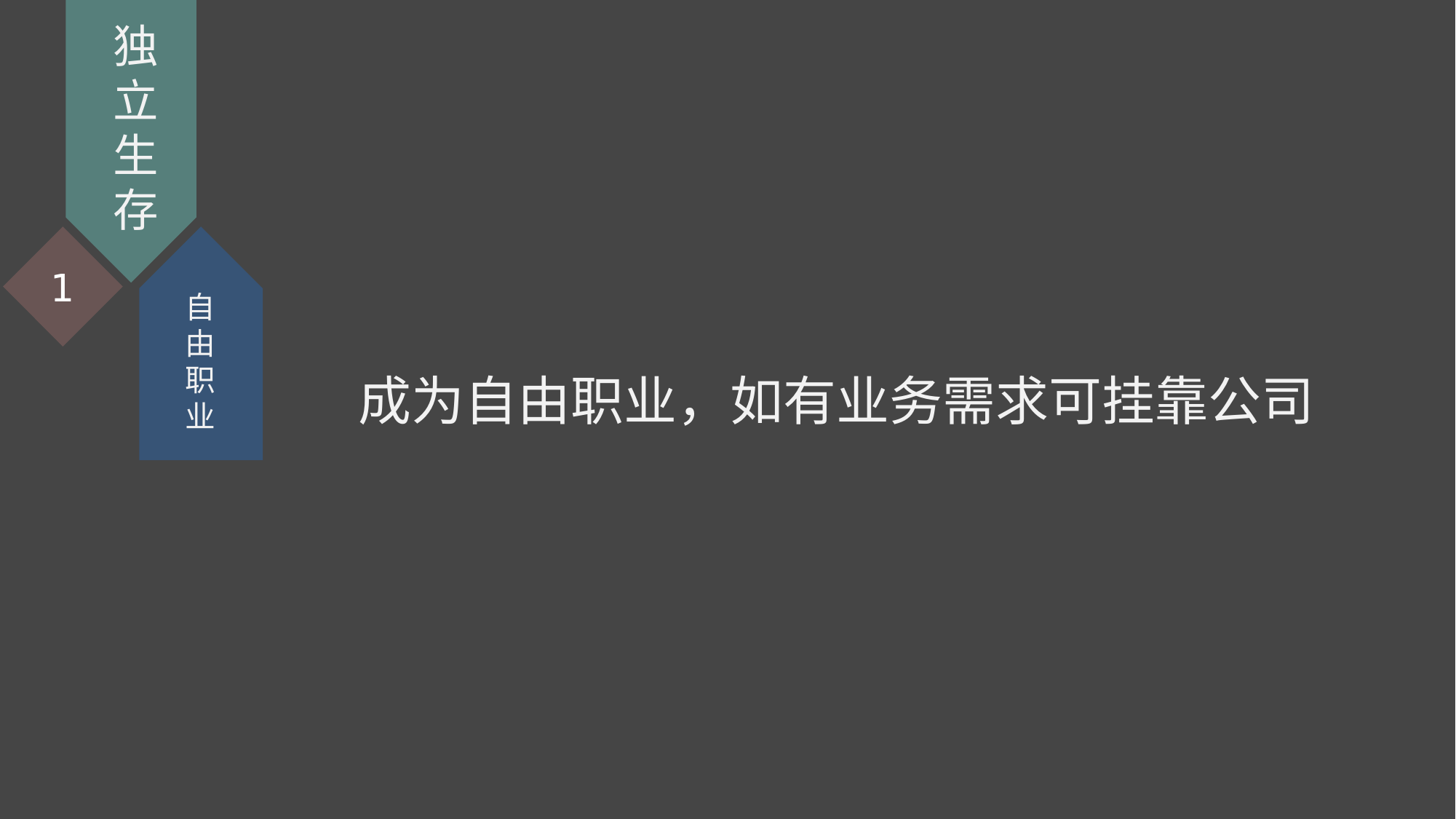

独立生存

1

自
由
职
业
成为自由职业，如有业务需求可挂靠公司